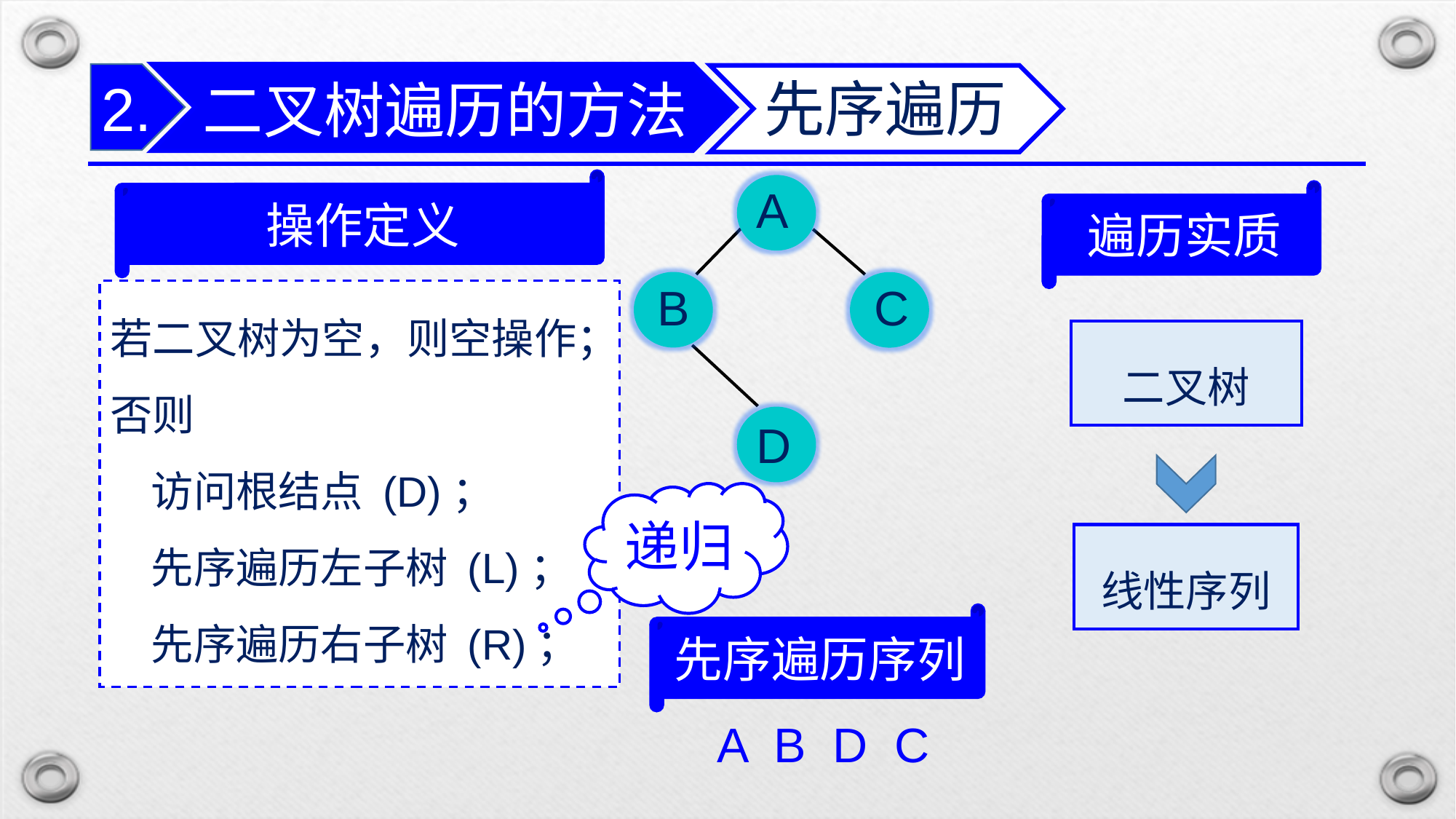

二叉树遍历的方法

2.
先序遍历
操作定义
A

B

C

D
遍历实质
若二叉树为空，则空操作；
否则
访问根结点 (D)；
先序遍历左子树 (L)；
先序遍历右子树 (R)；

二叉树

递归
线性序列
先序遍历序列
A  B  D  C